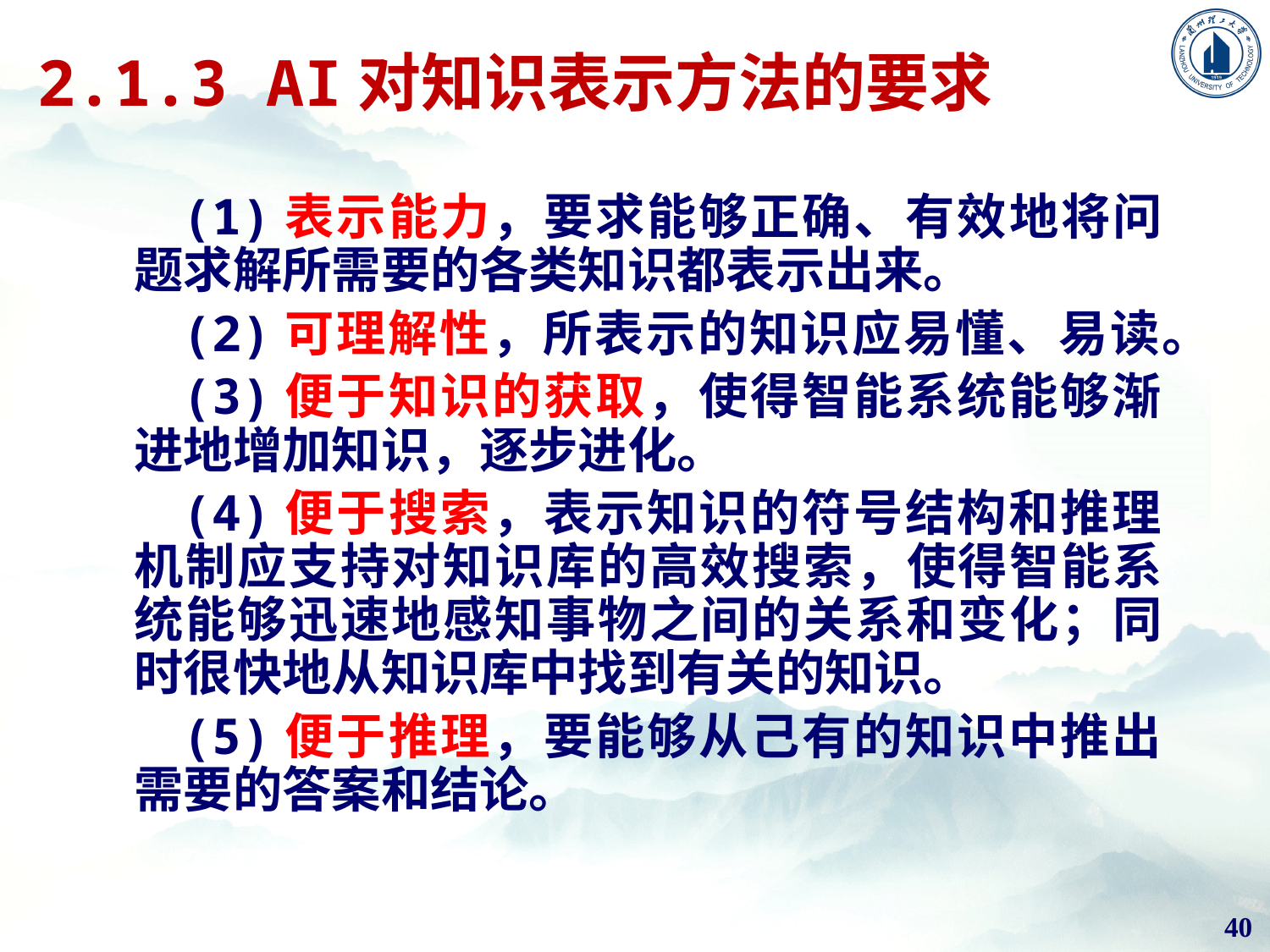

# 2.1.3 AI对知识表示方法的要求
(1)表示能力，要求能够正确、有效地将问题求解所需要的各类知识都表示出来。
(2)可理解性，所表示的知识应易懂、易读。
(3)便于知识的获取，使得智能系统能够渐进地增加知识，逐步进化。
(4)便于搜索，表示知识的符号结构和推理机制应支持对知识库的高效搜索，使得智能系统能够迅速地感知事物之间的关系和变化；同时很快地从知识库中找到有关的知识。
(5)便于推理，要能够从己有的知识中推出需要的答案和结论。
40